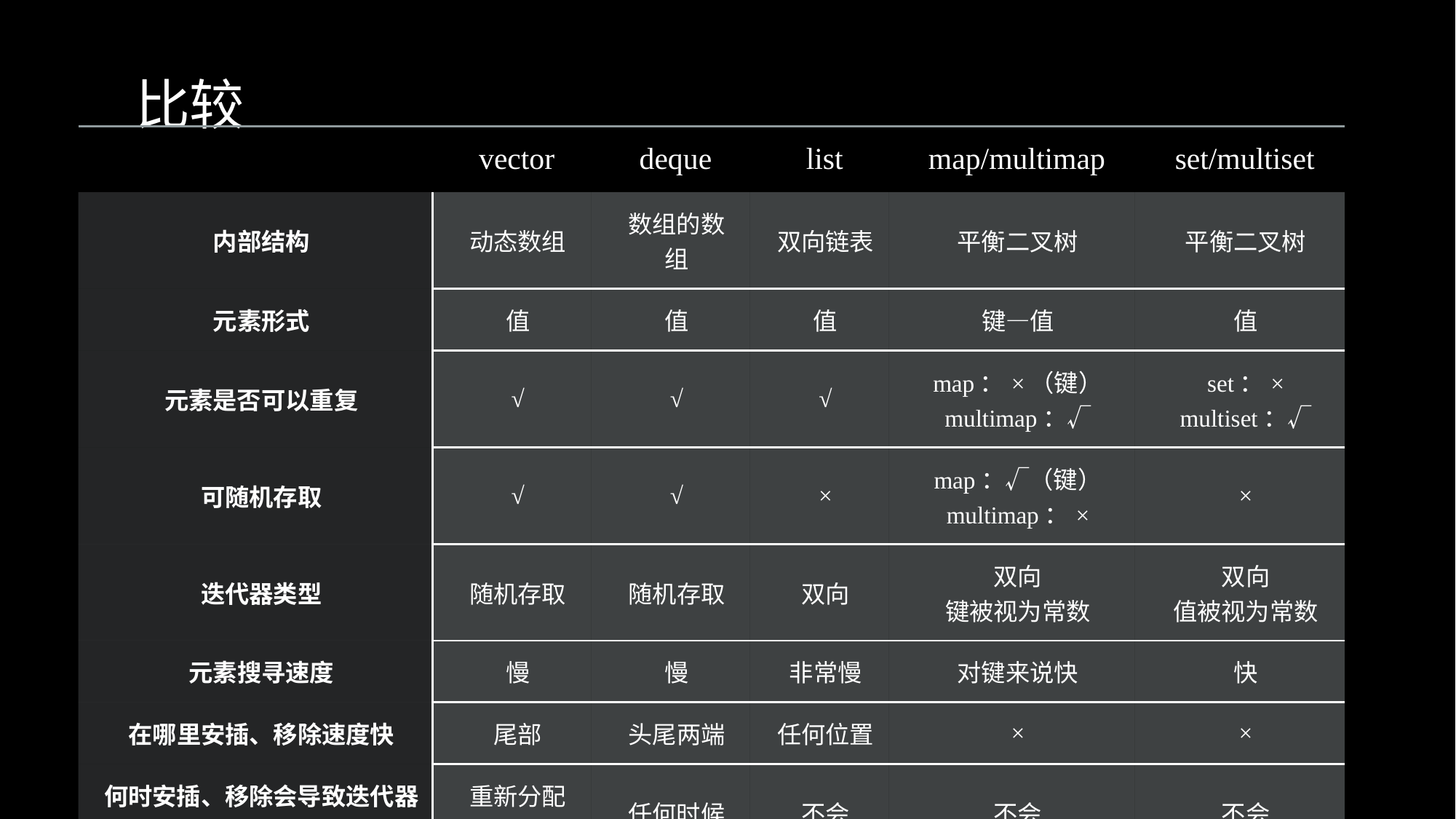

比较
|  | vector | deque | list | map/multimap | set/multiset |
| --- | --- | --- | --- | --- | --- |
| 内部结构 | 动态数组 | 数组的数组 | 双向链表 | 平衡二叉树 | 平衡二叉树 |
| 元素形式 | 值 | 值 | 值 | 键—值 | 值 |
| 元素是否可以重复 | √ | √ | √ | map：×（键） multimap：√ | set：× multiset：√ |
| 可随机存取 | √ | √ | × | map：√（键） multimap：× | × |
| 迭代器类型 | 随机存取 | 随机存取 | 双向 | 双向 键被视为常数 | 双向 值被视为常数 |
| 元素搜寻速度 | 慢 | 慢 | 非常慢 | 对键来说快 | 快 |
| 在哪里安插、移除速度快 | 尾部 | 头尾两端 | 任何位置 | × | × |
| 何时安插、移除会导致迭代器失效 | 重新分配时 | 任何时候 | 不会 | 不会 | 不会 |